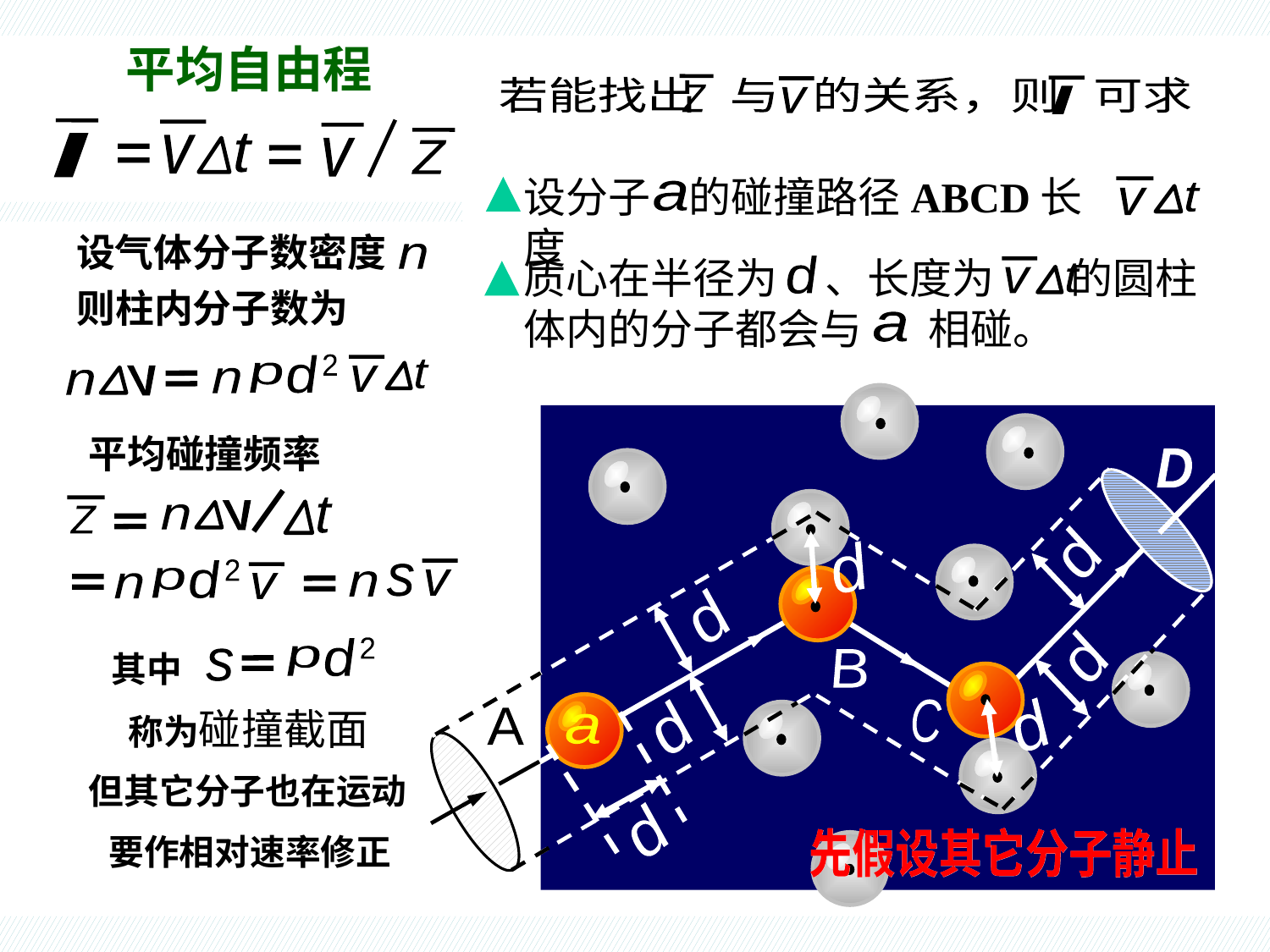

# 自由程推导
平均自由程

Z
若能找出   与   的关系，则   可求

λ

v

λ
t

v

v

Z
设分子    的碰撞路径ABCD长度

v
a
t

质心在半径为     、长度为        的圆柱体内的分子都会与       相碰。
d

v

t

a

设气体分子数密度
n
则柱内分子数为
2
d

v
t

π
V

n
n
平均碰撞频率

Z
t

V

n

2
d
π

v
σ

v

n
n

D

d

d

d

d

B

C
d

d
A

a

d

2
d
π
其中

σ
称为碰撞截面
但其它分子也在运动
要作相对速率修正
先假设其它分子静止
先假设其它分子静止